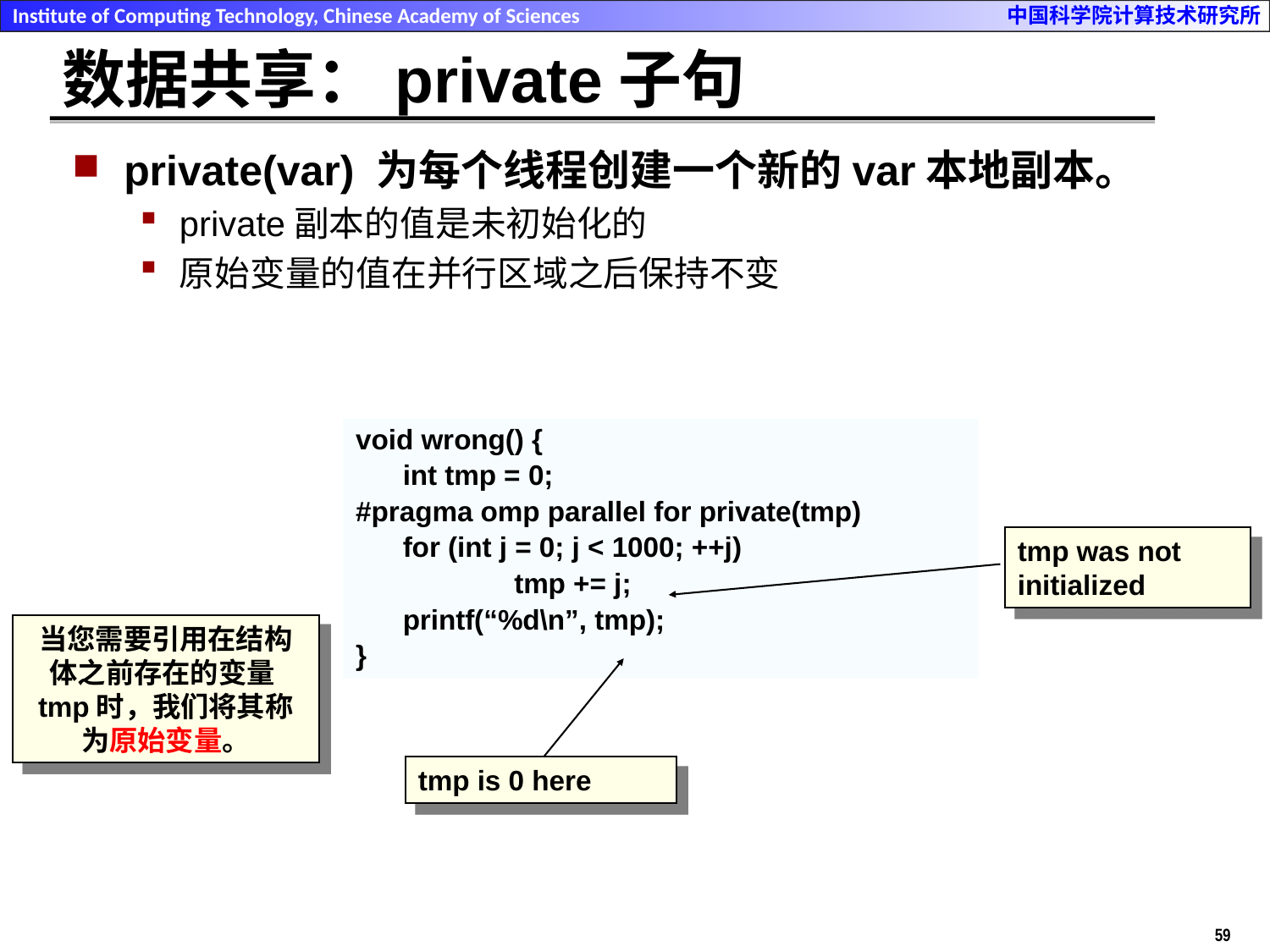

# 数据共享：private子句
private(var) 为每个线程创建一个新的var本地副本。
private副本的值是未初始化的
原始变量的值在并行区域之后保持不变
void wrong() {
      int tmp = 0;
#pragma omp parallel for private(tmp)
      for (int j = 0; j < 1000; ++j)
	    tmp += j;
      printf(“%d\n”, tmp);
}
tmp was not initialized

当您需要引用在结构体之前存在的变量tmp时，我们将其称为原始变量。

tmp is 0 here